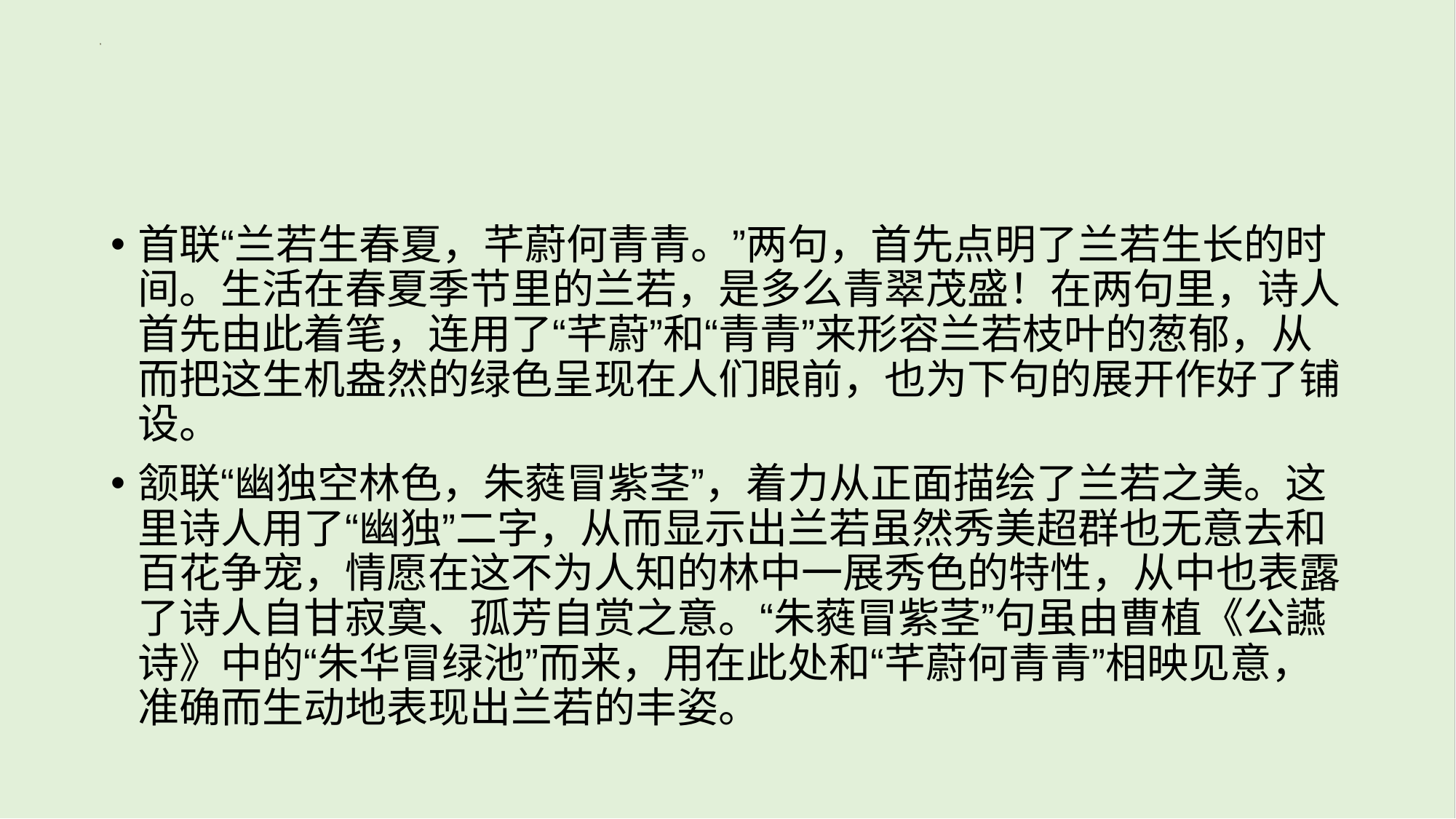

#
首联“兰若生春夏，芊蔚何青青。”两句，首先点明了兰若生长的时间。生活在春夏季节里的兰若，是多么青翠茂盛！在两句里，诗人首先由此着笔，连用了“芊蔚”和“青青”来形容兰若枝叶的葱郁，从而把这生机盎然的绿色呈现在人们眼前，也为下句的展开作好了铺设。
颔联“幽独空林色，朱蕤冒紫茎”，着力从正面描绘了兰若之美。这里诗人用了“幽独”二字，从而显示出兰若虽然秀美超群也无意去和百花争宠，情愿在这不为人知的林中一展秀色的特性，从中也表露了诗人自甘寂寞、孤芳自赏之意。“朱蕤冒紫茎”句虽由曹植《公讌诗》中的“朱华冒绿池”而来，用在此处和“芊蔚何青青”相映见意，准确而生动地表现出兰若的丰姿。